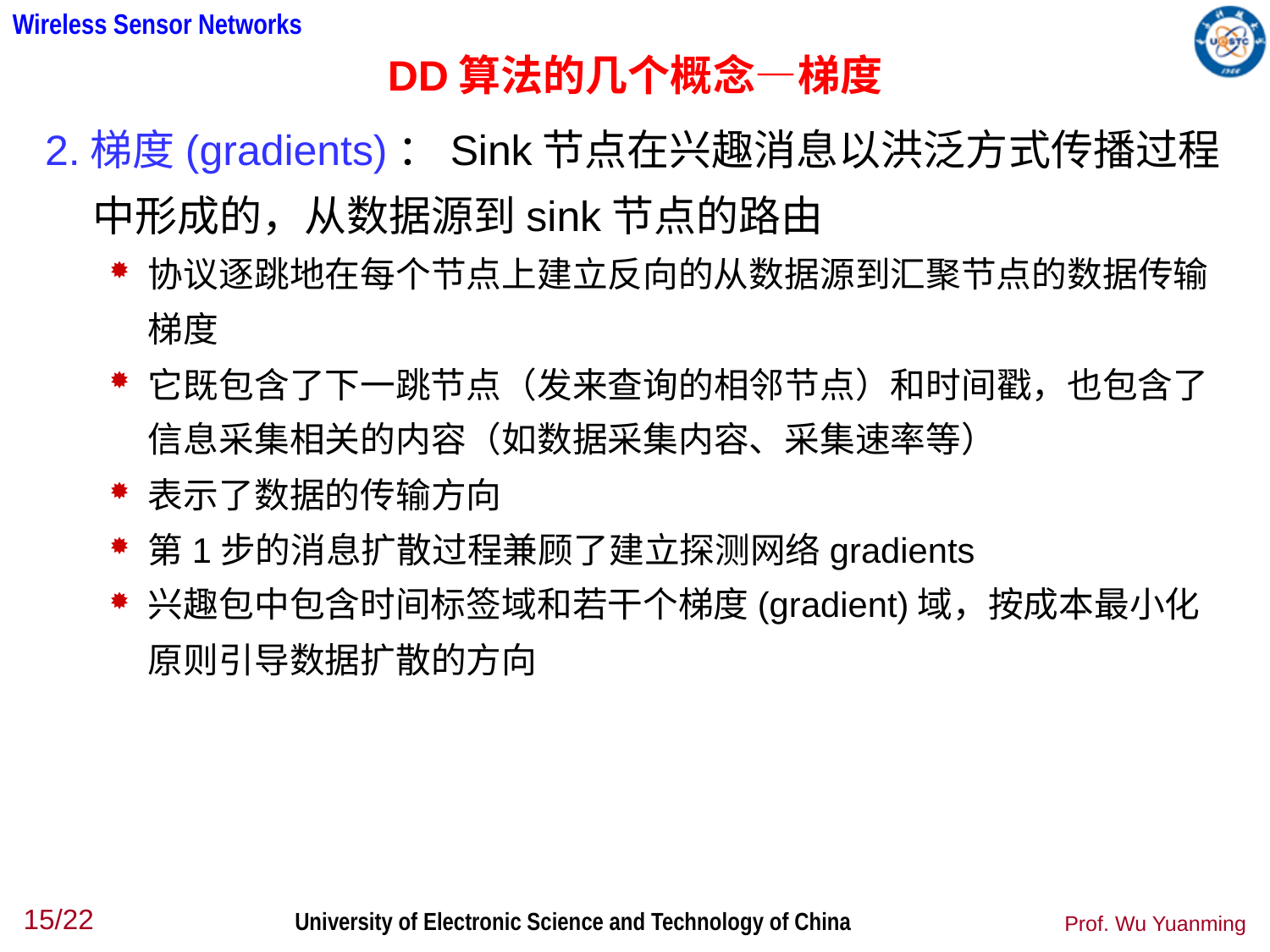

# DD算法的几个概念—梯度
2.梯度(gradients)：Sink节点在兴趣消息以洪泛方式传播过程中形成的，从数据源到sink节点的路由
协议逐跳地在每个节点上建立反向的从数据源到汇聚节点的数据传输梯度
它既包含了下一跳节点（发来查询的相邻节点）和时间戳，也包含了信息采集相关的内容（如数据采集内容、采集速率等）
表示了数据的传输方向
第1步的消息扩散过程兼顾了建立探测网络gradients
兴趣包中包含时间标签域和若干个梯度(gradient)域，按成本最小化原则引导数据扩散的方向
15/22
Prof. Wu Yuanming